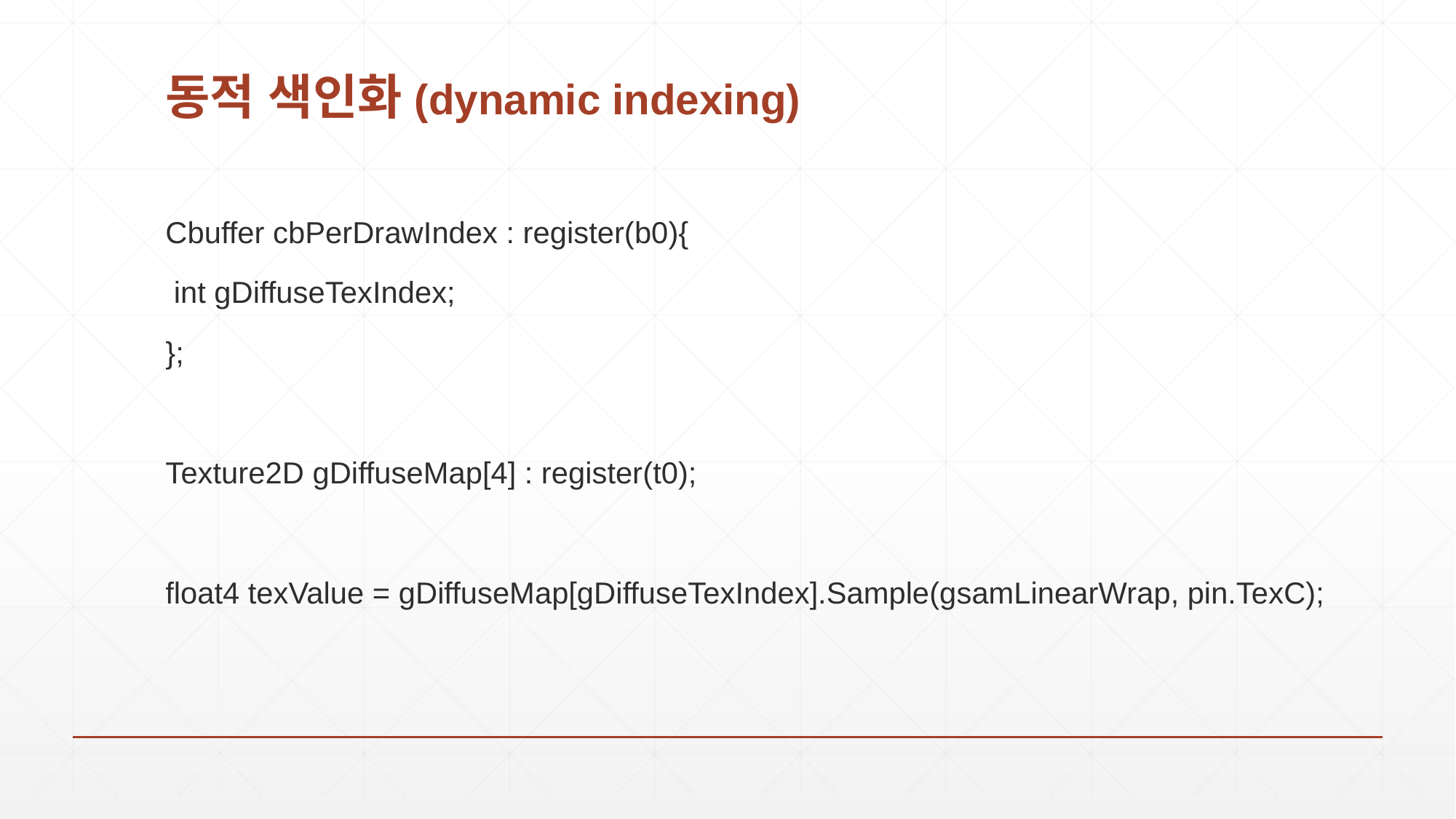

# 동적 색인화(dynamic indexing)
Cbuffer cbPerDrawIndex : register(b0){
 int gDiffuseTexIndex;
};

Texture2D gDiffuseMap[4] : register(t0);

float4 texValue = gDiffuseMap[gDiffuseTexIndex].Sample(gsamLinearWrap, pin.TexC);